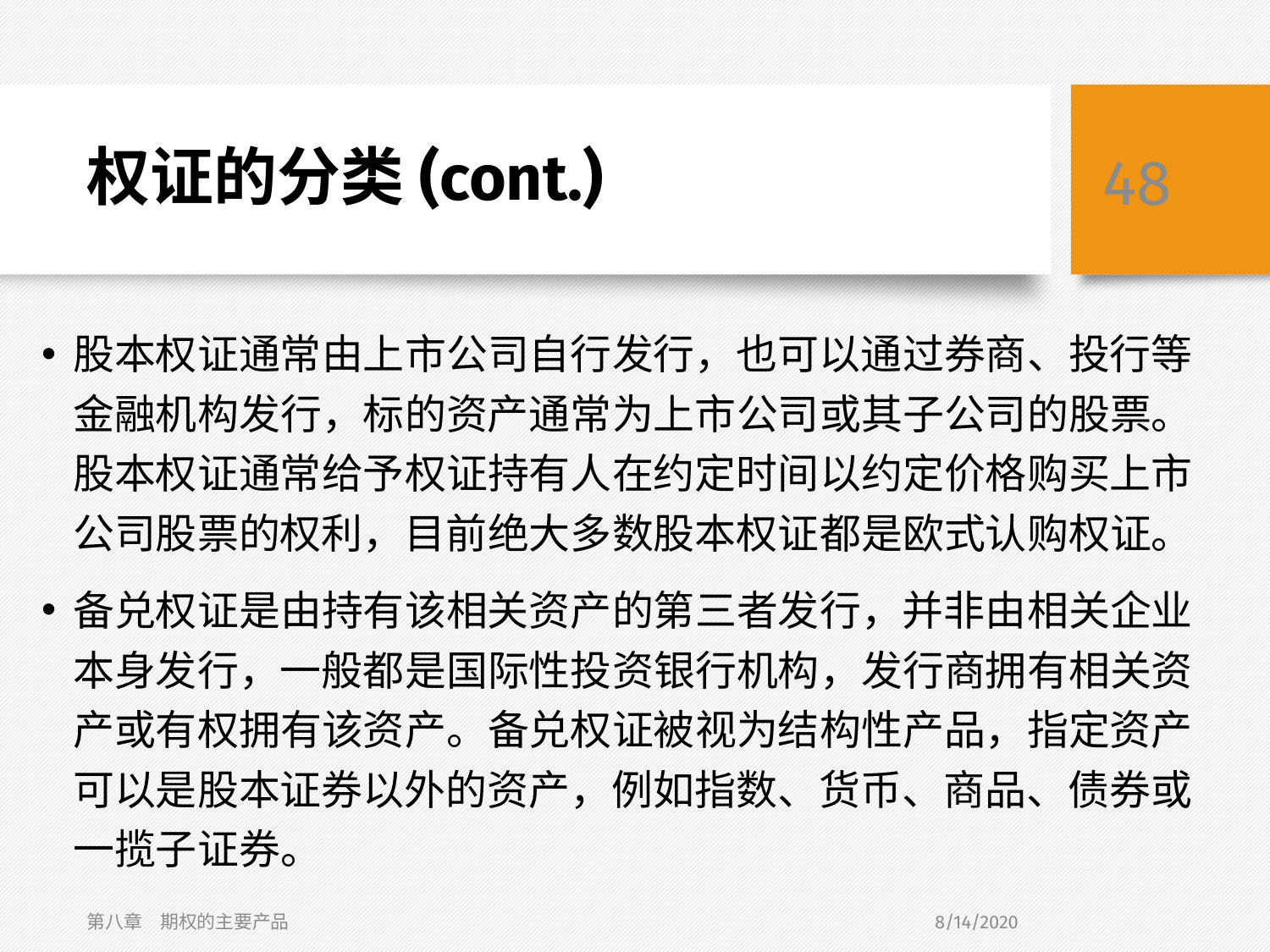

# 权证的分类(cont.)
48
股本权证通常由上市公司自行发行，也可以通过券商、投行等金融机构发行，标的资产通常为上市公司或其子公司的股票。股本权证通常给予权证持有人在约定时间以约定价格购买上市公司股票的权利，目前绝大多数股本权证都是欧式认购权证。
备兑权证是由持有该相关资产的第三者发行，并非由相关企业本身发行，一般都是国际性投资银行机构，发行商拥有相关资产或有权拥有该资产。备兑权证被视为结构性产品，指定资产可以是股本证券以外的资产，例如指数、货币、商品、债券或一揽子证券。

8/14/2020
第八章　期权的主要产品